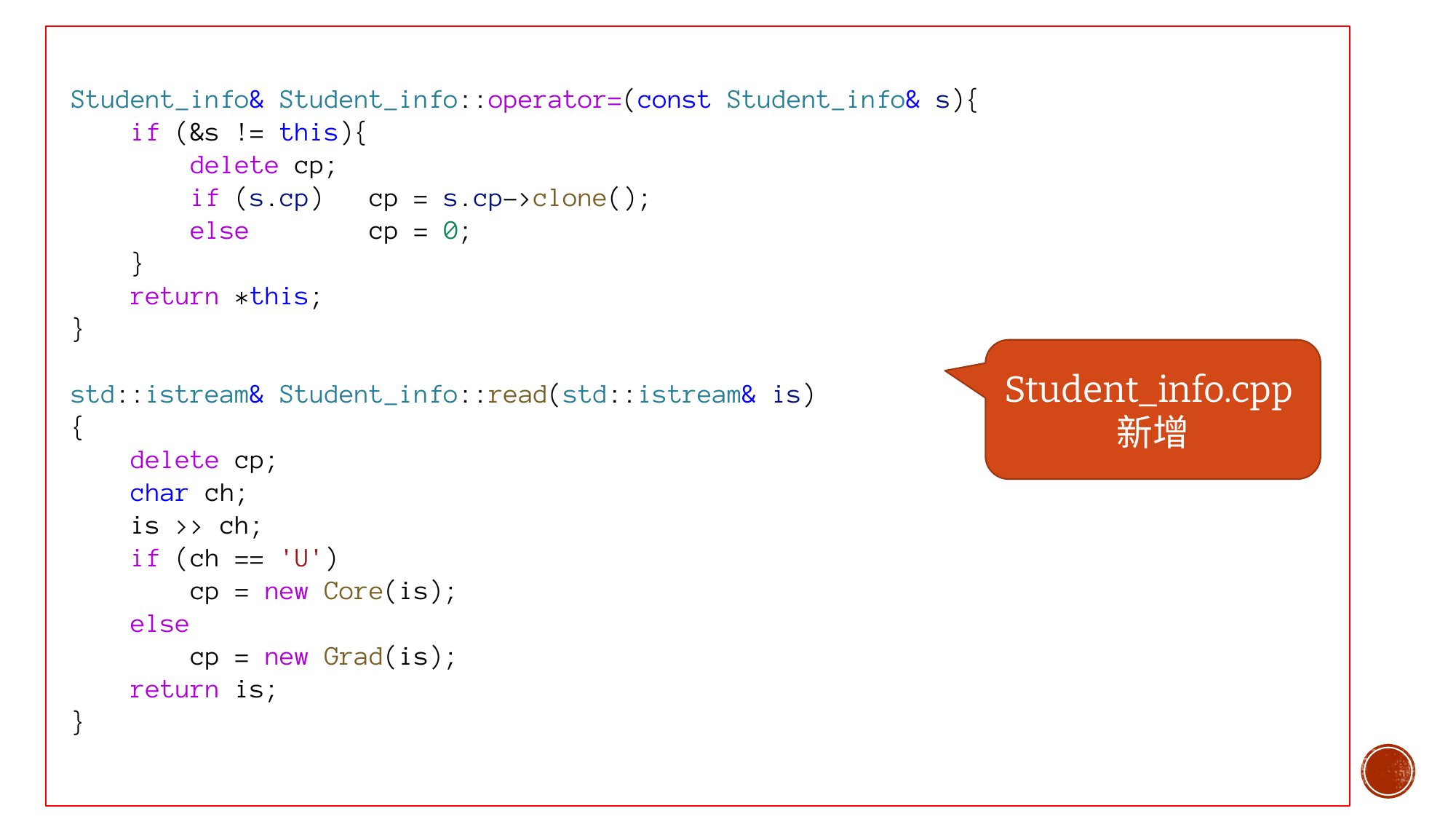

Student_info& Student_info::operator=(const Student_info& s){
    if (&s != this){
        delete cp;
        if (s.cp)   cp = s.cp->clone();
        else        cp = 0;
    }
    return *this;
}

std::istream& Student_info::read(std::istream& is)
{
    delete cp;
    char ch;
    is >> ch;
    if (ch == 'U')
        cp = new Core(is);
    else
        cp = new Grad(is);
    return is;
}
Student_info.cpp新增
18